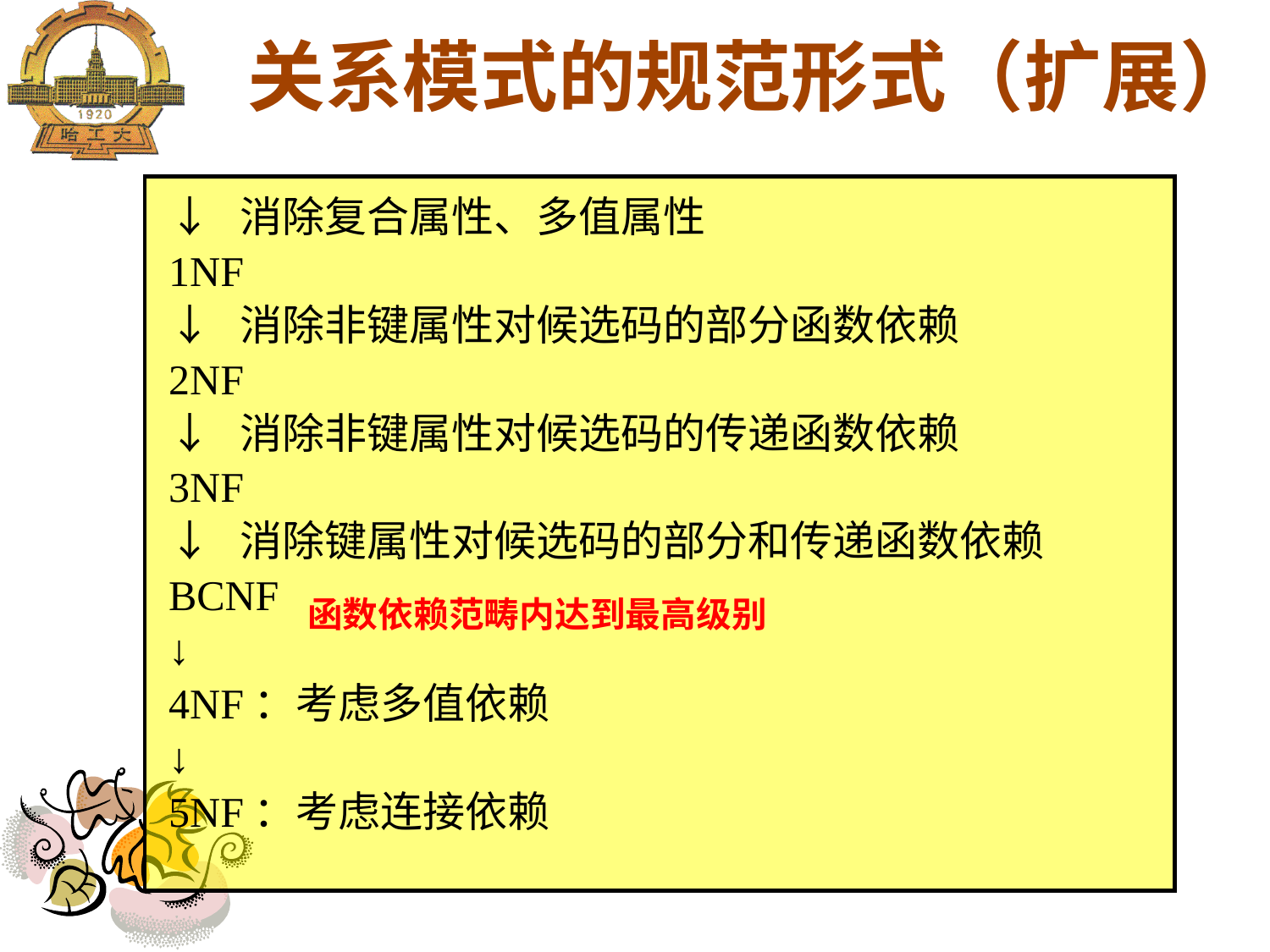

关系模式的规范形式（扩展）

↓  消除复合属性、多值属性
1NF
↓  消除非键属性对候选码的部分函数依赖
2NF
↓  消除非键属性对候选码的传递函数依赖
3NF
↓  消除键属性对候选码的部分和传递函数依赖
BCNF
↓
4NF：考虑多值依赖
↓
5NF：考虑连接依赖
函数依赖范畴内达到最高级别